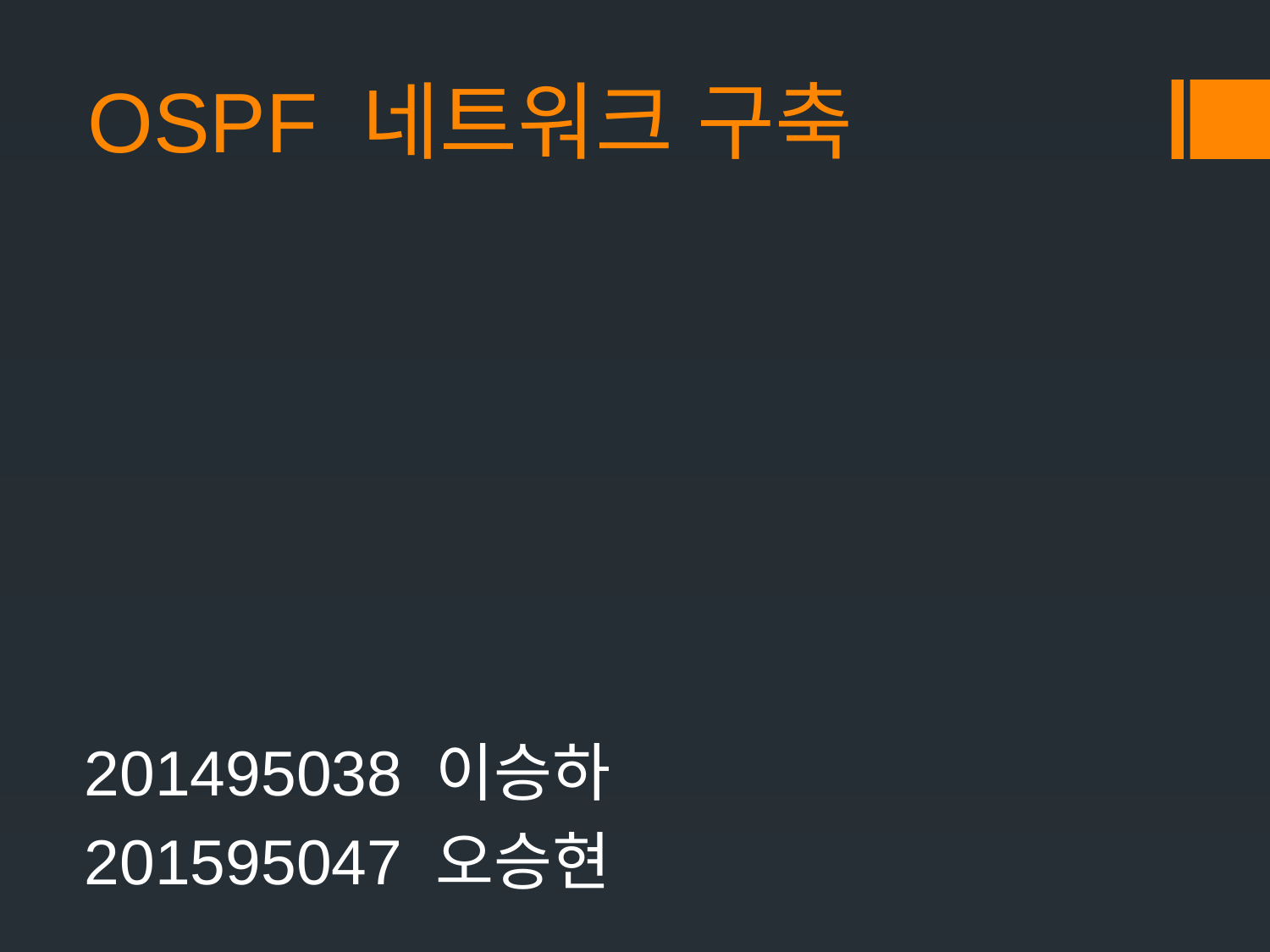

# OSPF 네트워크 구축
201495038 이승하
201595047 오승현